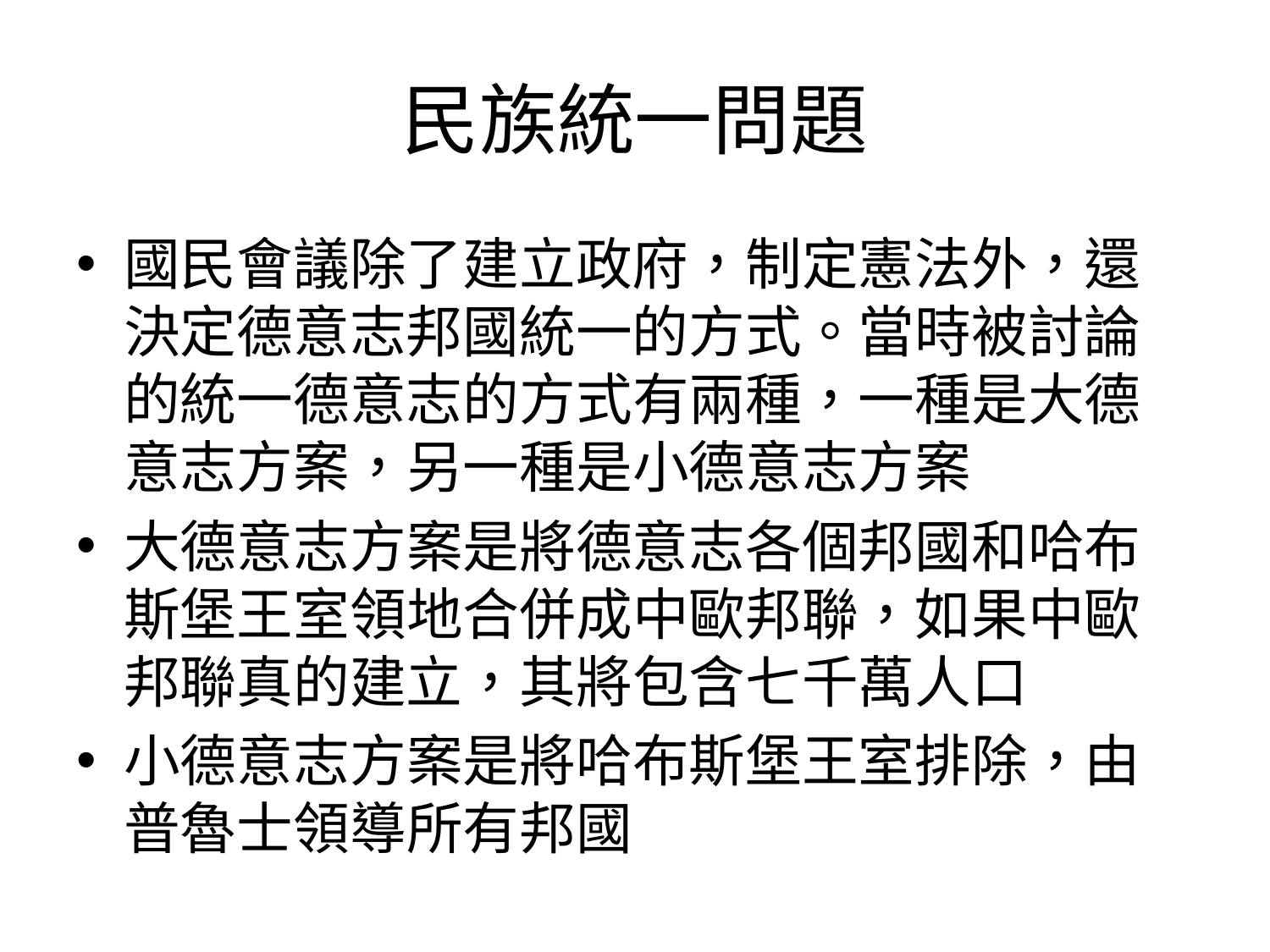

# 民族統一問題
國民會議除了建立政府，制定憲法外，還決定德意志邦國統一的方式。當時被討論的統一德意志的方式有兩種，一種是大德意志方案，另一種是小德意志方案
大德意志方案是將德意志各個邦國和哈布斯堡王室領地合併成中歐邦聯，如果中歐邦聯真的建立，其將包含七千萬人口
小德意志方案是將哈布斯堡王室排除，由普魯士領導所有邦國